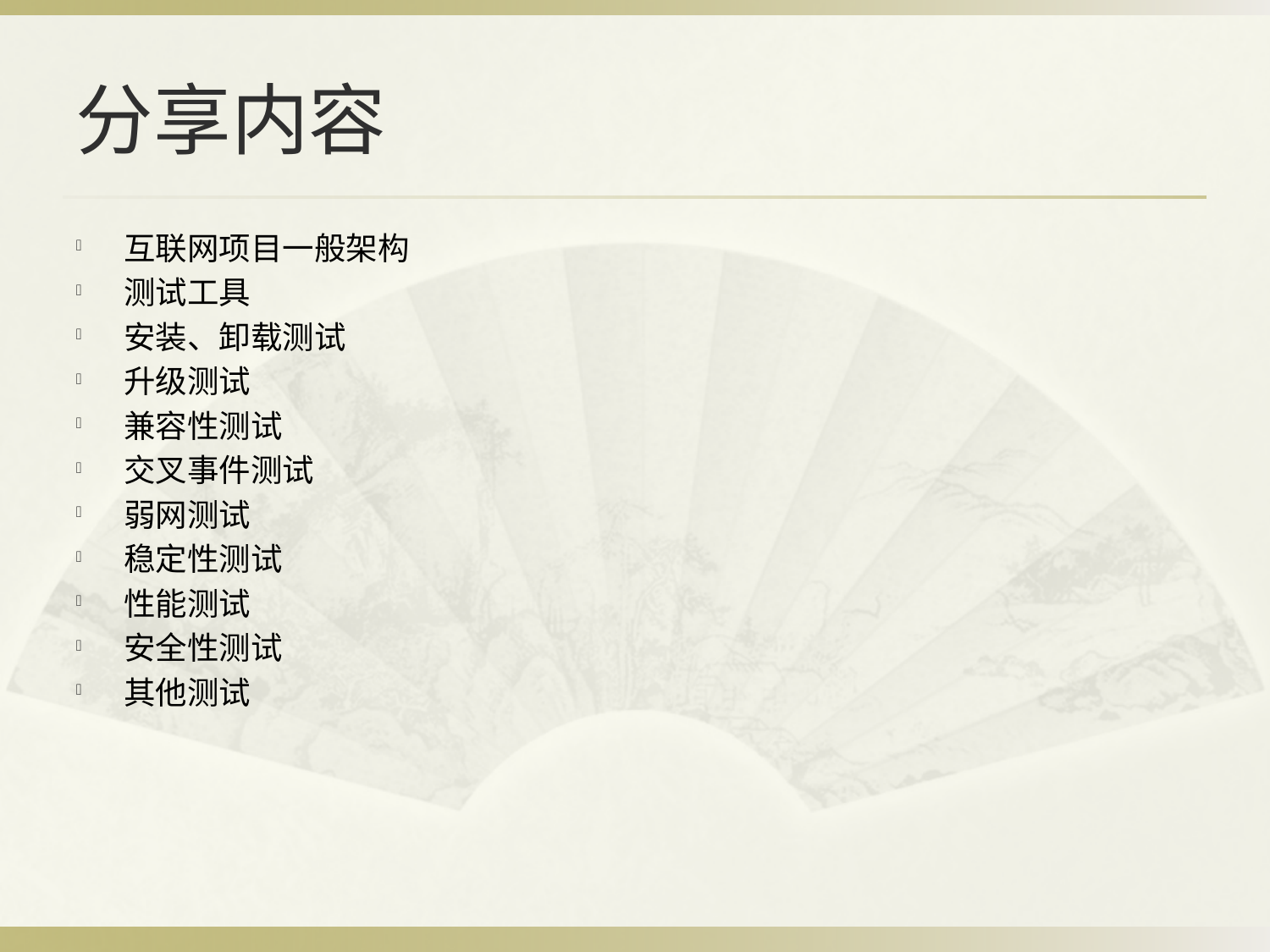

# 分享内容
互联网项目一般架构
测试工具
安装、卸载测试
升级测试
兼容性测试
交叉事件测试
弱网测试
稳定性测试
性能测试
安全性测试
其他测试